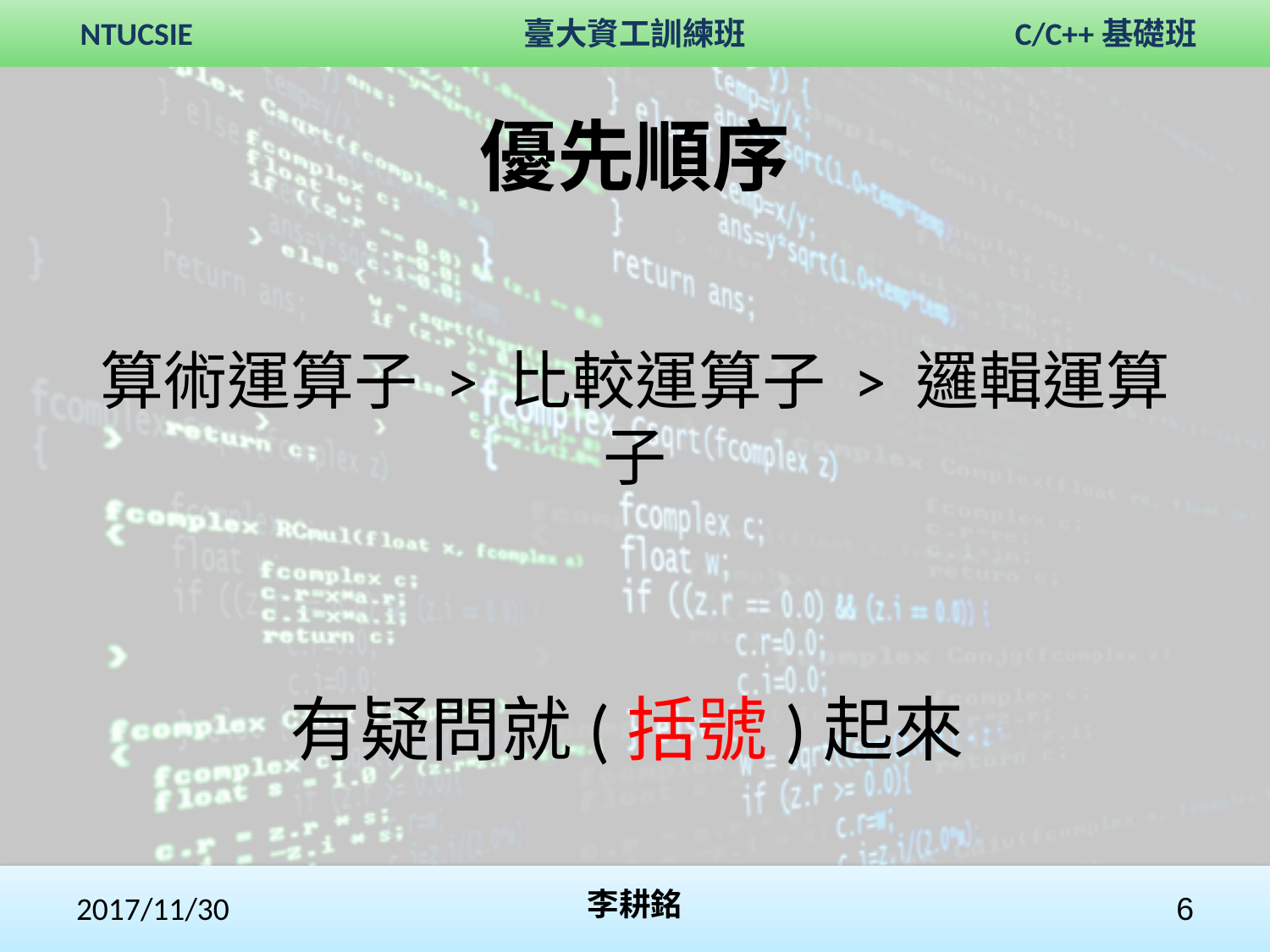

# 優先順序

算術運算子 > 比較運算子 > 邏輯運算子

有疑問就(括號)起來
2017/11/30
李耕銘
6